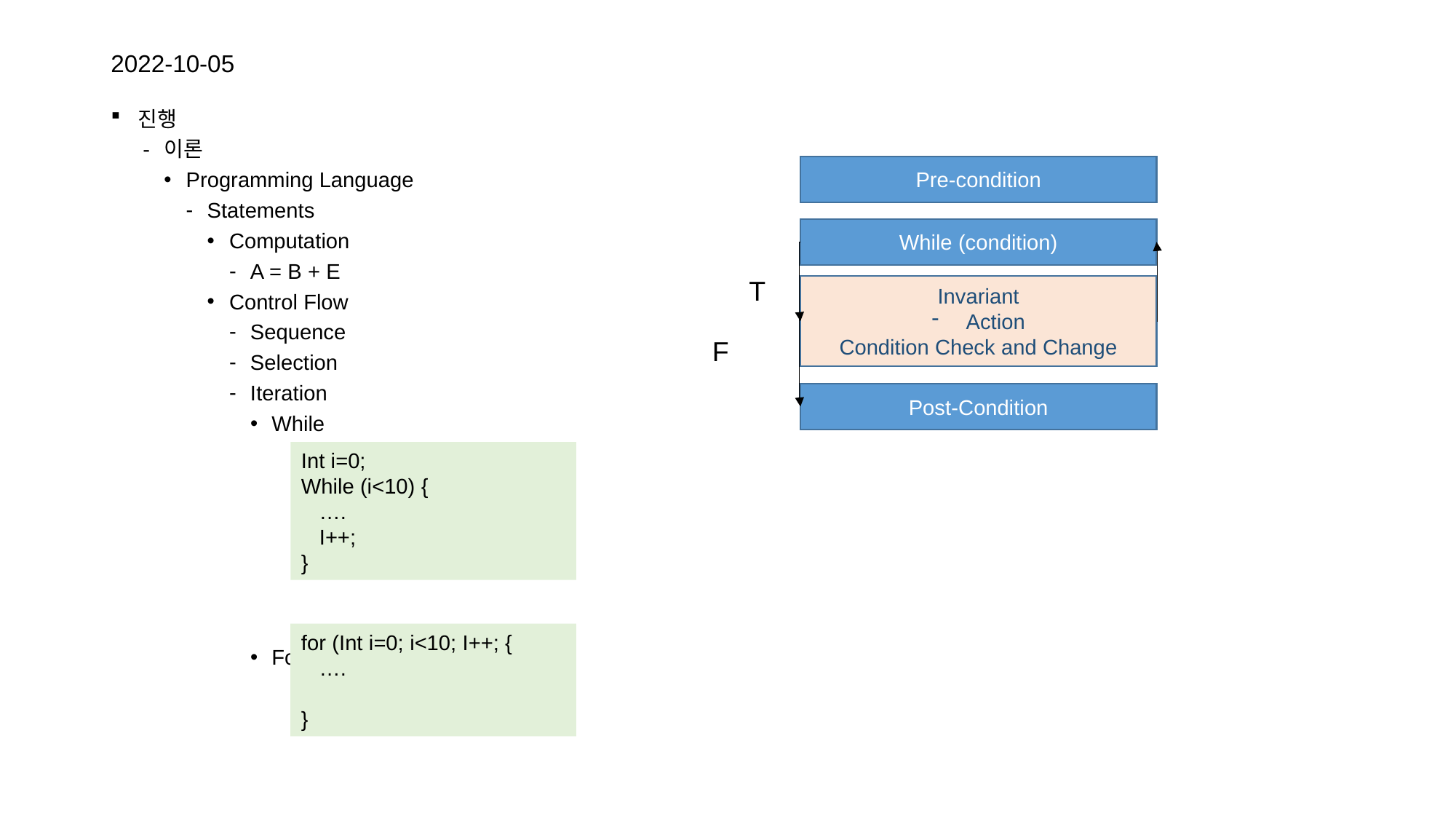

# 2022-10-05
진행
이론
Programming Language
Statements
Computation
A = B + E
Control Flow
Sequence
Selection
Iteration
While

For

Pre-condition
While (condition)
T
Invariant
Action
Condition Check and Change
F
Post-Condition
Int i=0;
While (i<10) {
   ….
   I++;
}
for (Int i=0; i<10; I++; {
   ….

}